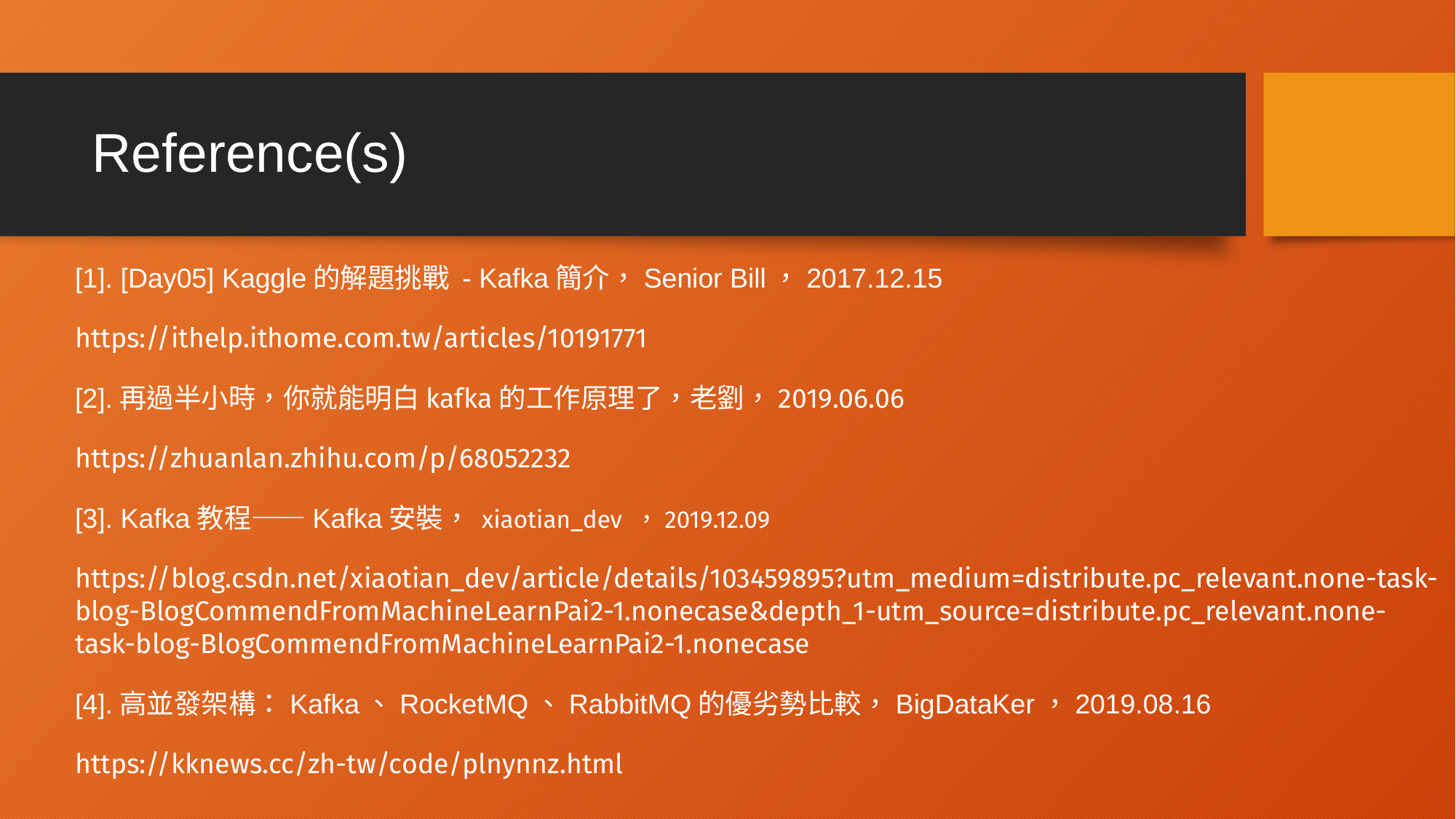

# Reference(s)
[1]. [Day05] Kaggle的解題挑戰 - Kafka簡介，Senior Bill，2017.12.15
https://ithelp.ithome.com.tw/articles/10191771
[2].再過半小時，你就能明白kafka的工作原理了，老劉，2019.06.06
https://zhuanlan.zhihu.com/p/68052232
[3]. Kafka教程——Kafka安裝， xiaotian_dev ，2019.12.09
https://blog.csdn.net/xiaotian_dev/article/details/103459895?utm_medium=distribute.pc_relevant.none-task-blog-BlogCommendFromMachineLearnPai2-1.nonecase&depth_1-utm_source=distribute.pc_relevant.none-task-blog-BlogCommendFromMachineLearnPai2-1.nonecase
[4].高並發架構：Kafka、RocketMQ、RabbitMQ的優劣勢比較，BigDataKer，2019.08.16
https://kknews.cc/zh-tw/code/plnynnz.html